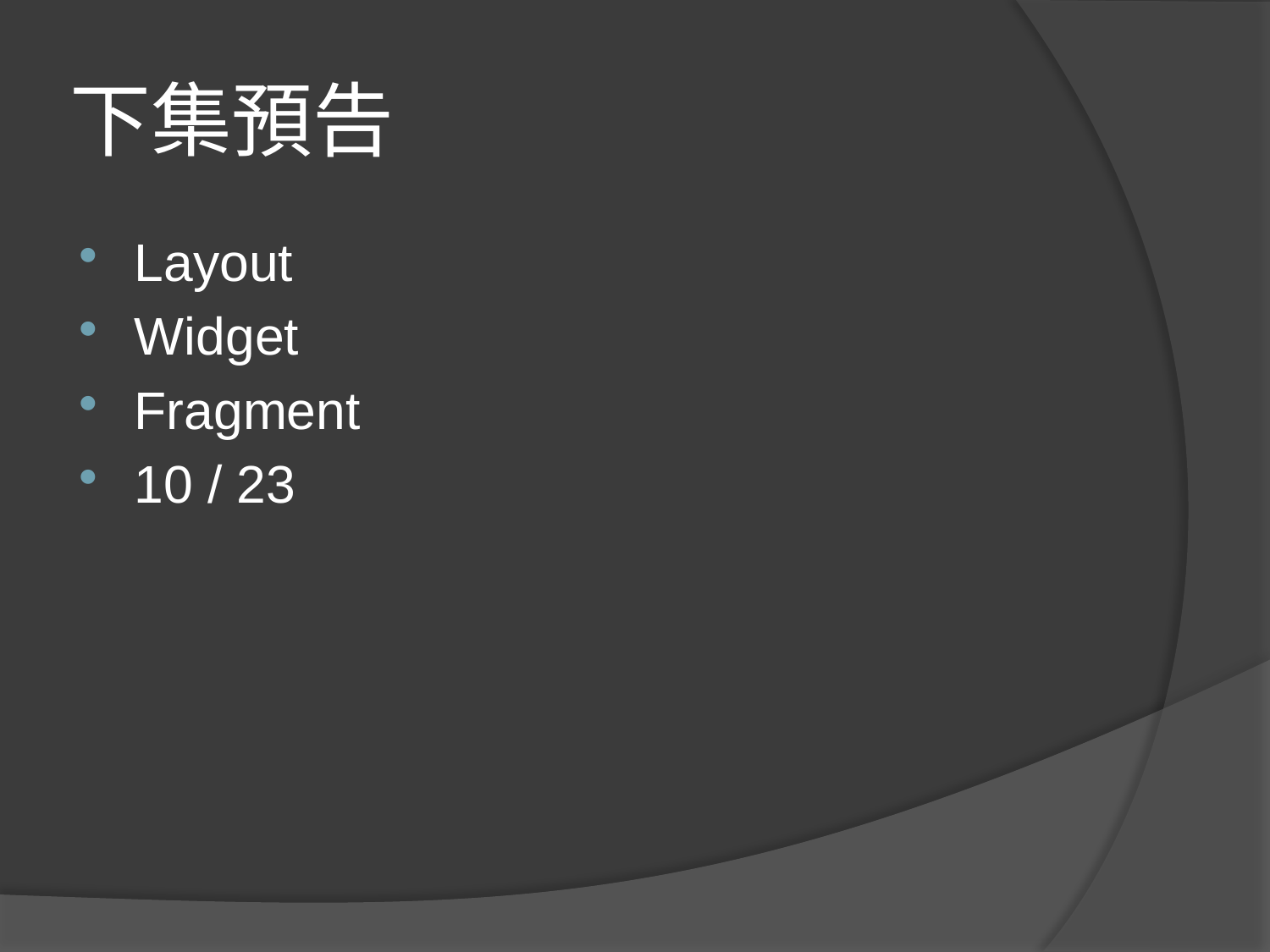

# 下集預告
Layout
Widget
Fragment
10 / 23